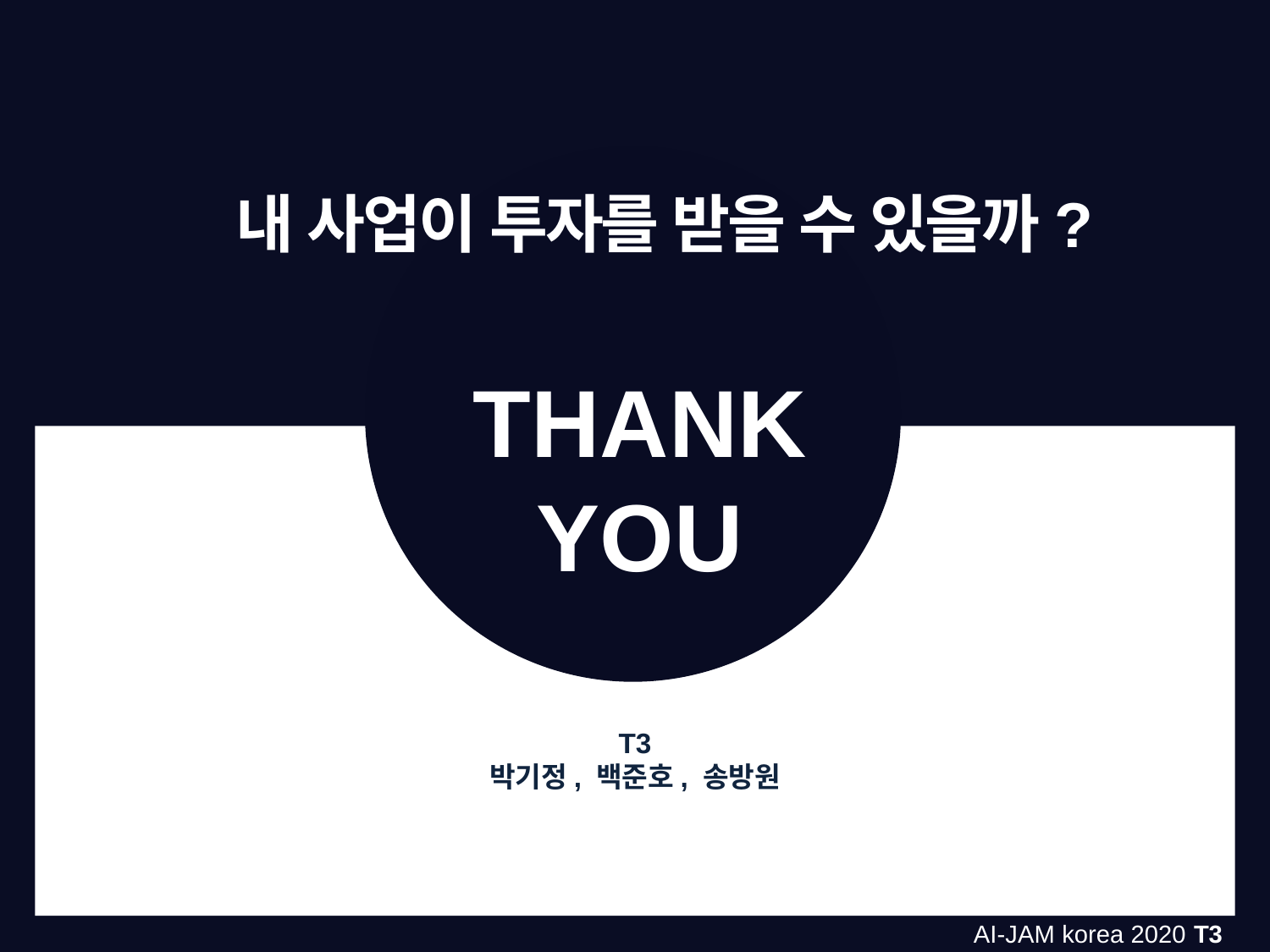

내 사업이 투자를 받을 수 있을까?

THANK
YOU

T3
박기정, 백준호, 송방원
AI-JAM korea 2020 T3